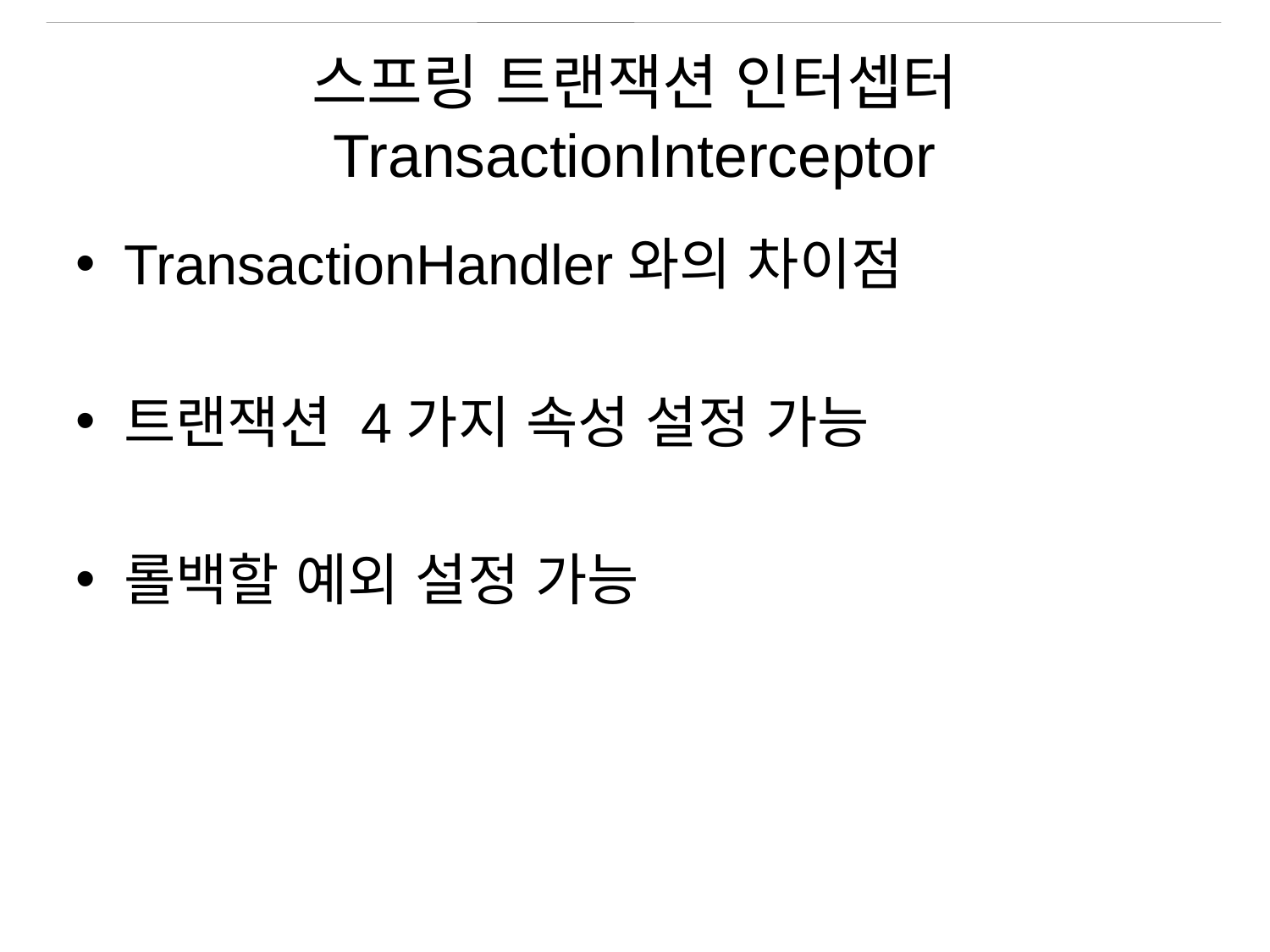

# 스프링 트랜잭션 인터셉터 TransactionInterceptor
TransactionHandler와의 차이점

트랜잭션 4가지 속성 설정 가능

롤백할 예외 설정 가능